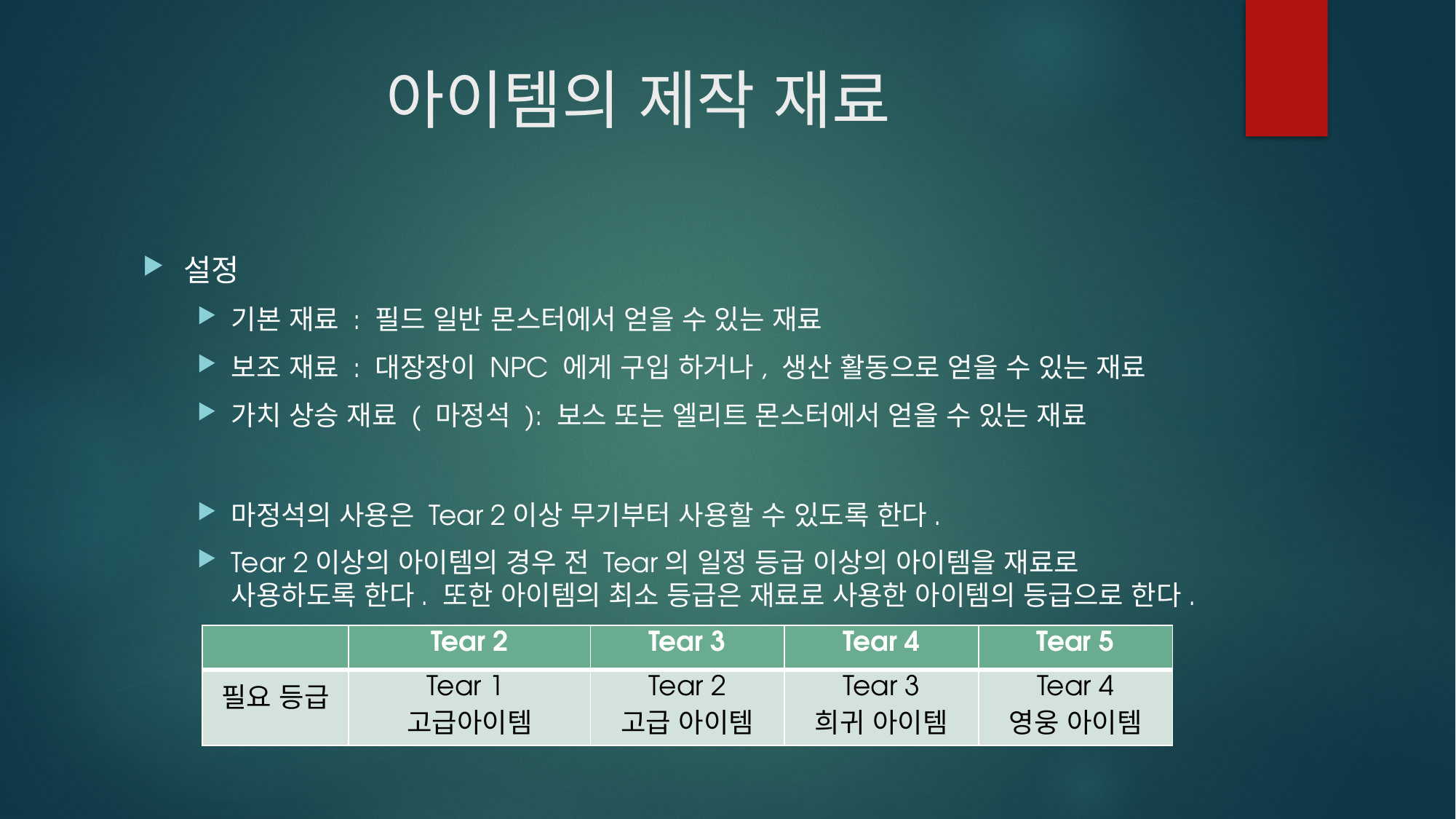

# 아이템의 제작 재료
설정
기본 재료 : 필드 일반 몬스터에서 얻을 수 있는 재료
보조 재료 : 대장장이 NPC 에게 구입 하거나, 생산 활동으로 얻을 수 있는 재료
가치 상승 재료 ( 마정석 ): 보스 또는 엘리트 몬스터에서 얻을 수 있는 재료

마정석의 사용은 Tear 2이상 무기부터 사용할 수 있도록 한다.
Tear 2이상의 아이템의 경우 전 Tear의 일정 등급 이상의 아이템을 재료로 사용하도록 한다. 또한 아이템의 최소 등급은 재료로 사용한 아이템의 등급으로 한다.

|  | Tear 2 | Tear 3 | Tear 4 | Tear 5 |
| --- | --- | --- | --- | --- |
| 필요 등급 | Tear 1 고급아이템 | Tear 2 고급 아이템 | Tear 3 희귀 아이템 | Tear 4 영웅 아이템 |